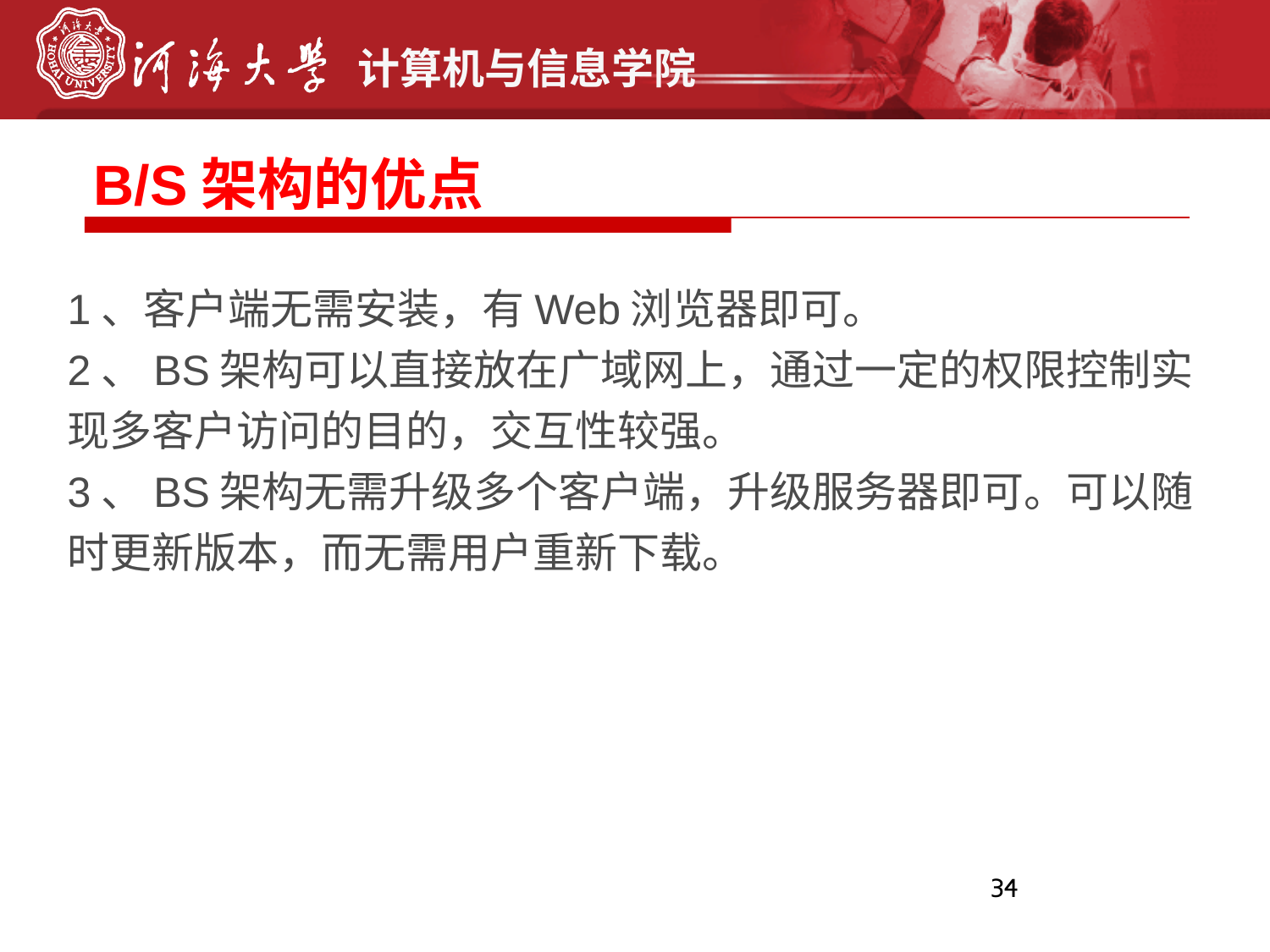

# B/S架构的优点
1、客户端无需安装，有Web浏览器即可。
2、BS架构可以直接放在广域网上，通过一定的权限控制实现多客户访问的目的，交互性较强。
3、BS架构无需升级多个客户端，升级服务器即可。可以随时更新版本，而无需用户重新下载。
34